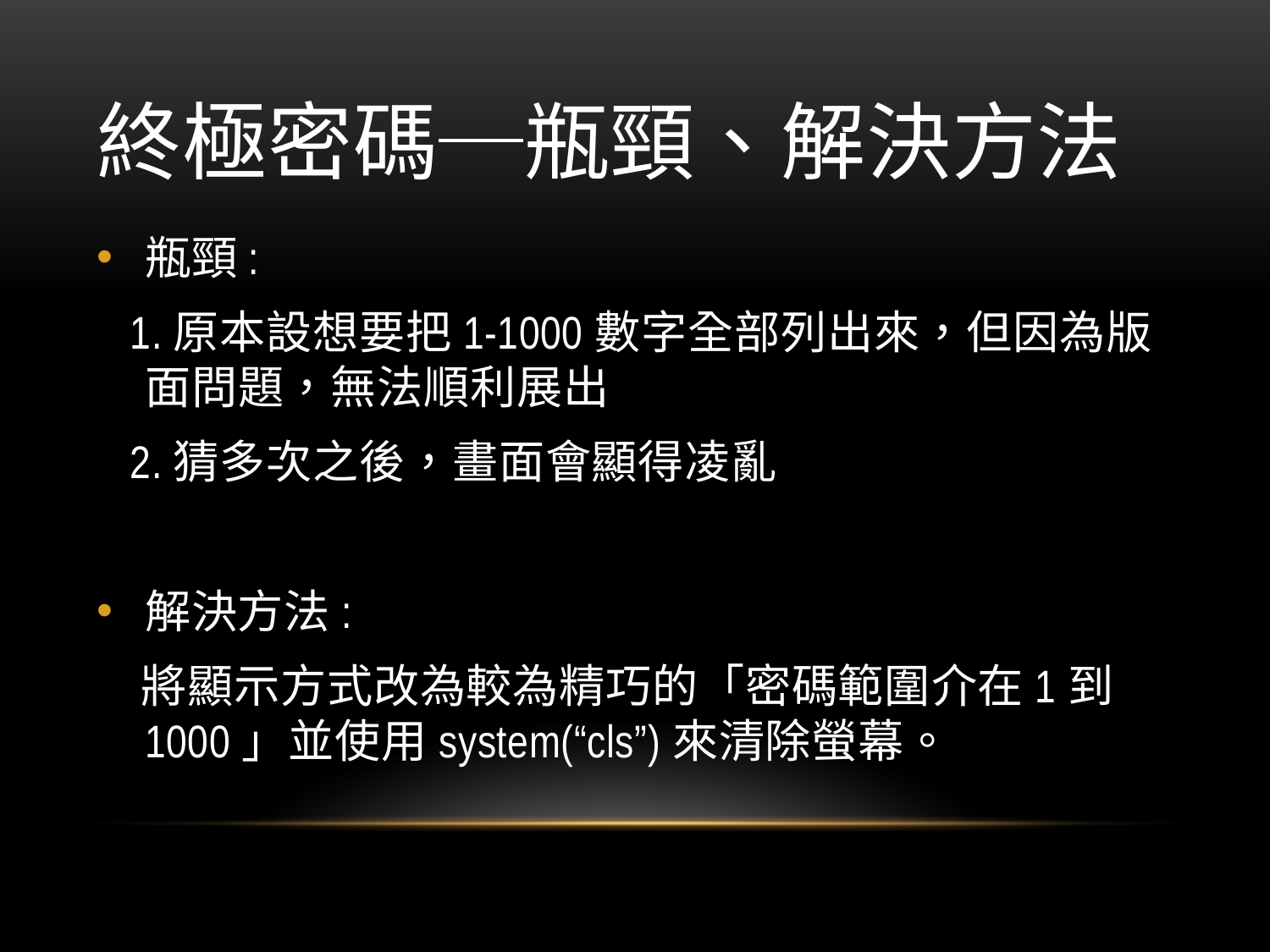

# 終極密碼─瓶頸、解決方法
瓶頸:
   1.原本設想要把1-1000數字全部列出來，但因為版面問題，無法順利展出
   2.猜多次之後，畫面會顯得凌亂

解決方法:
   將顯示方式改為較為精巧的「密碼範圍介在1到1000」並使用system(“cls”)來清除螢幕。